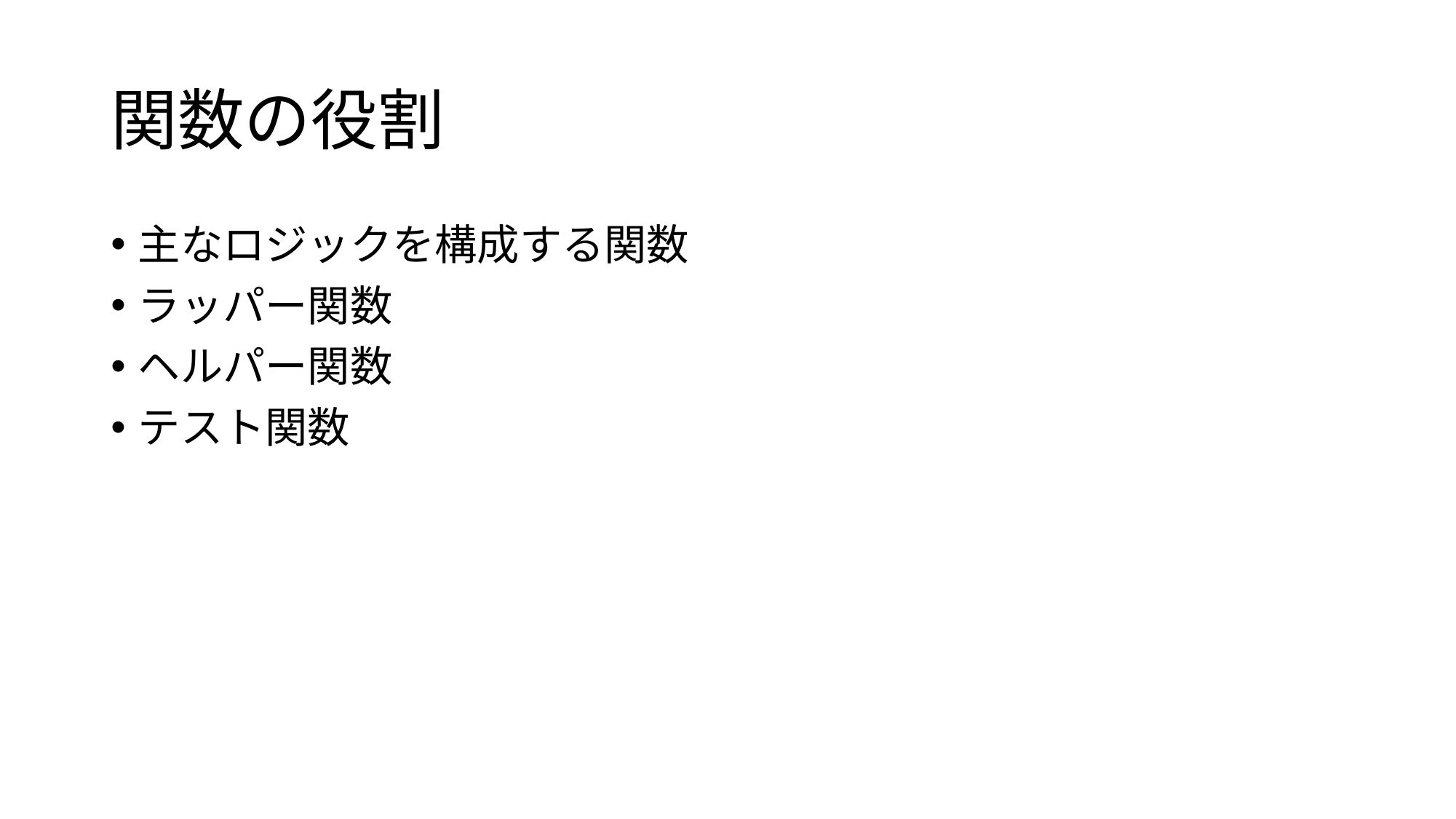

# 関数の役割
主なロジックを構成する関数
ラッパー関数
ヘルパー関数
テスト関数